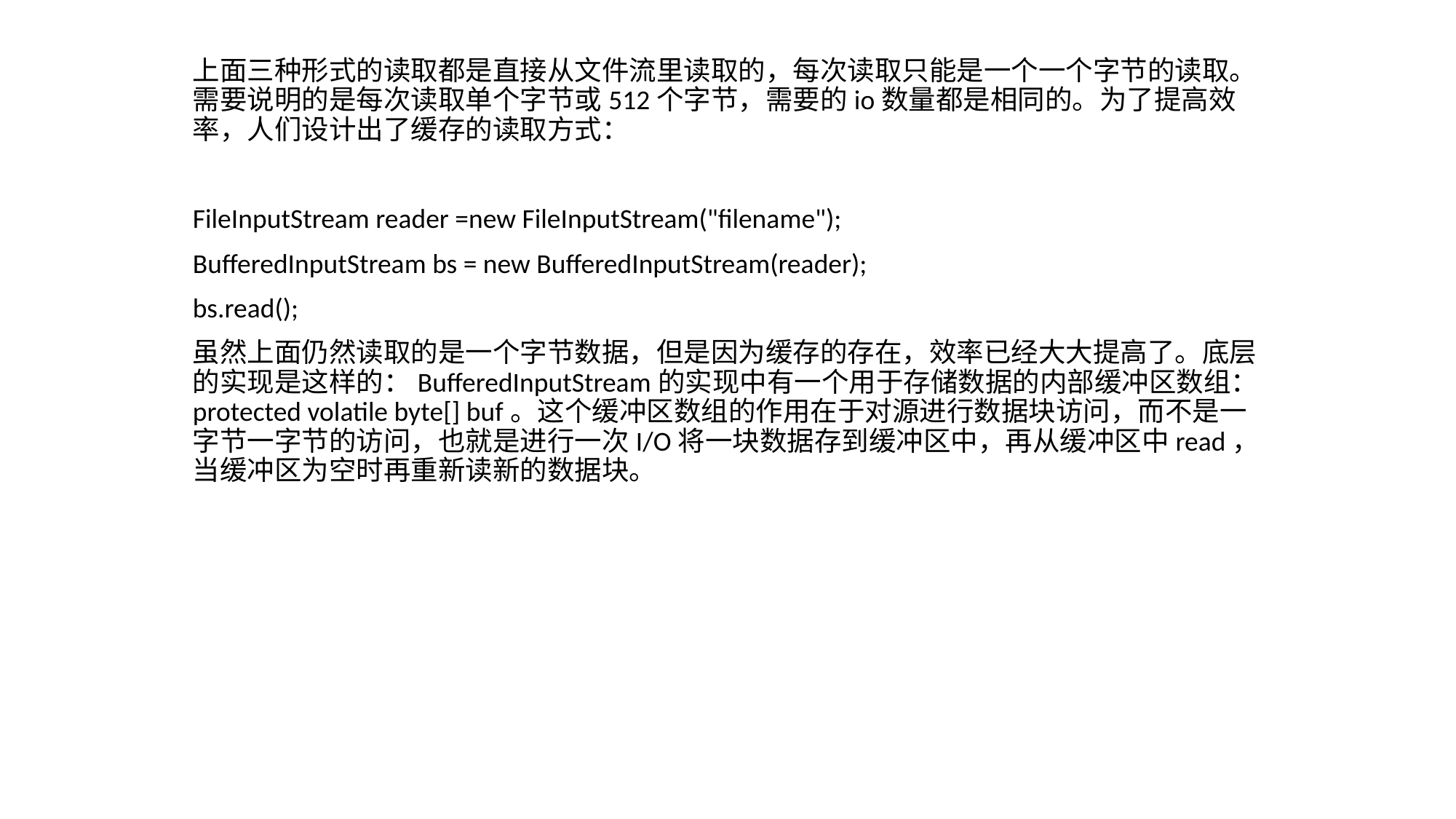

上面三种形式的读取都是直接从文件流里读取的，每次读取只能是一个一个字节的读取。需要说明的是每次读取单个字节或512个字节，需要的io数量都是相同的。为了提高效率，人们设计出了缓存的读取方式：

FileInputStream reader =new FileInputStream("filename");
BufferedInputStream bs = new BufferedInputStream(reader);
bs.read();
虽然上面仍然读取的是一个字节数据，但是因为缓存的存在，效率已经大大提高了。底层的实现是这样的：BufferedInputStream的实现中有一个用于存储数据的内部缓冲区数组：protected volatile byte[] buf。这个缓冲区数组的作用在于对源进行数据块访问，而不是一字节一字节的访问，也就是进行一次I/O将一块数据存到缓冲区中，再从缓冲区中read，当缓冲区为空时再重新读新的数据块。